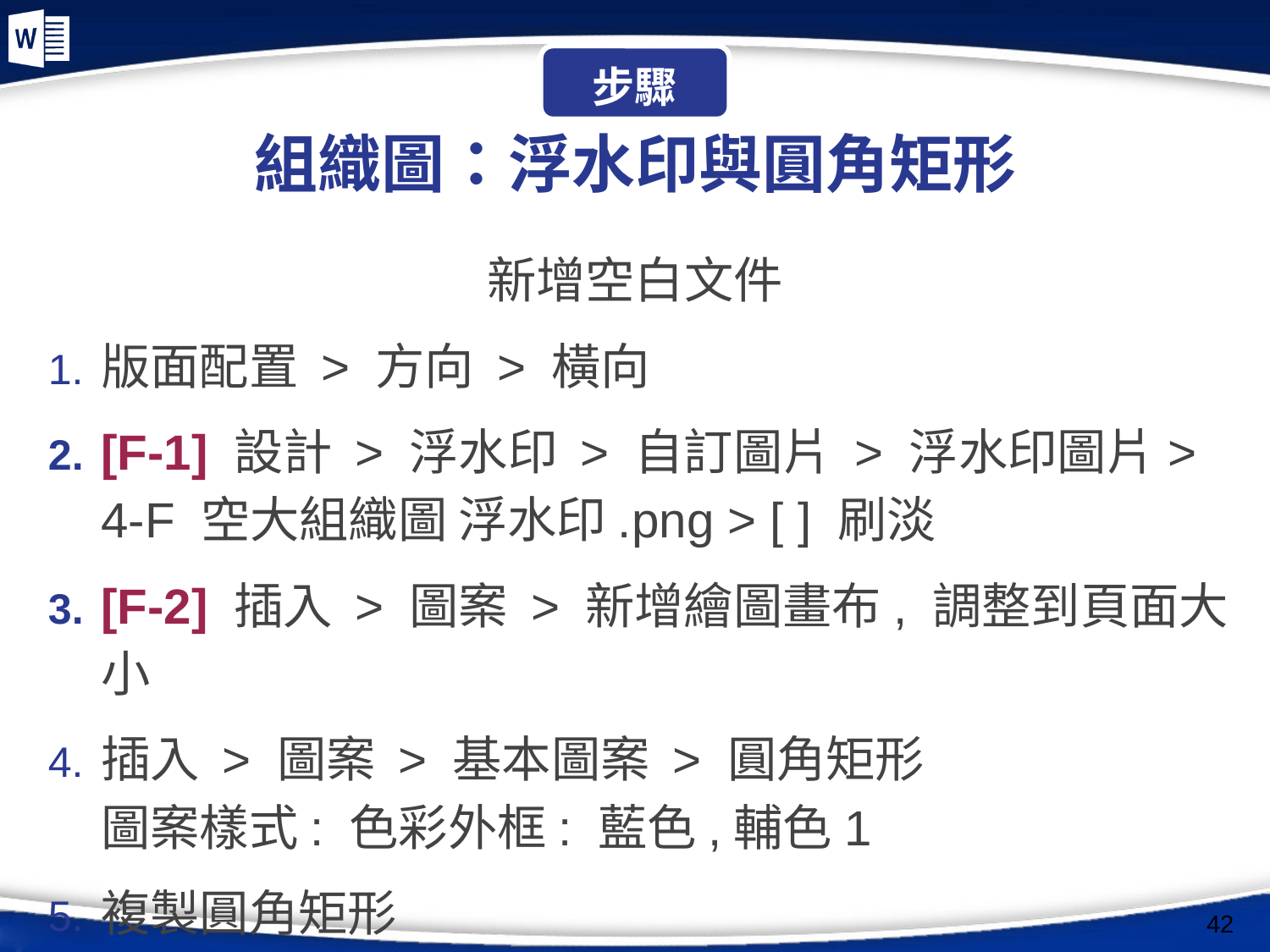

步驟
# 組織圖：浮水印與圓角矩形
新增空白文件
版面配置 > 方向 > 橫向
[F-1] 設計 > 浮水印 > 自訂圖片 > 浮水印圖片> 4-F 空大組織圖 浮水印.png > [ ] 刷淡
[F-2] 插入 > 圖案 > 新增繪圖畫布, 調整到頁面大小
插入 > 圖案 > 基本圖案 > 圓角矩形
圖案樣式: 色彩外框: 藍色,輔色1
複製圓角矩形
使用垂直置中對齊同一層的圓角矩形
42